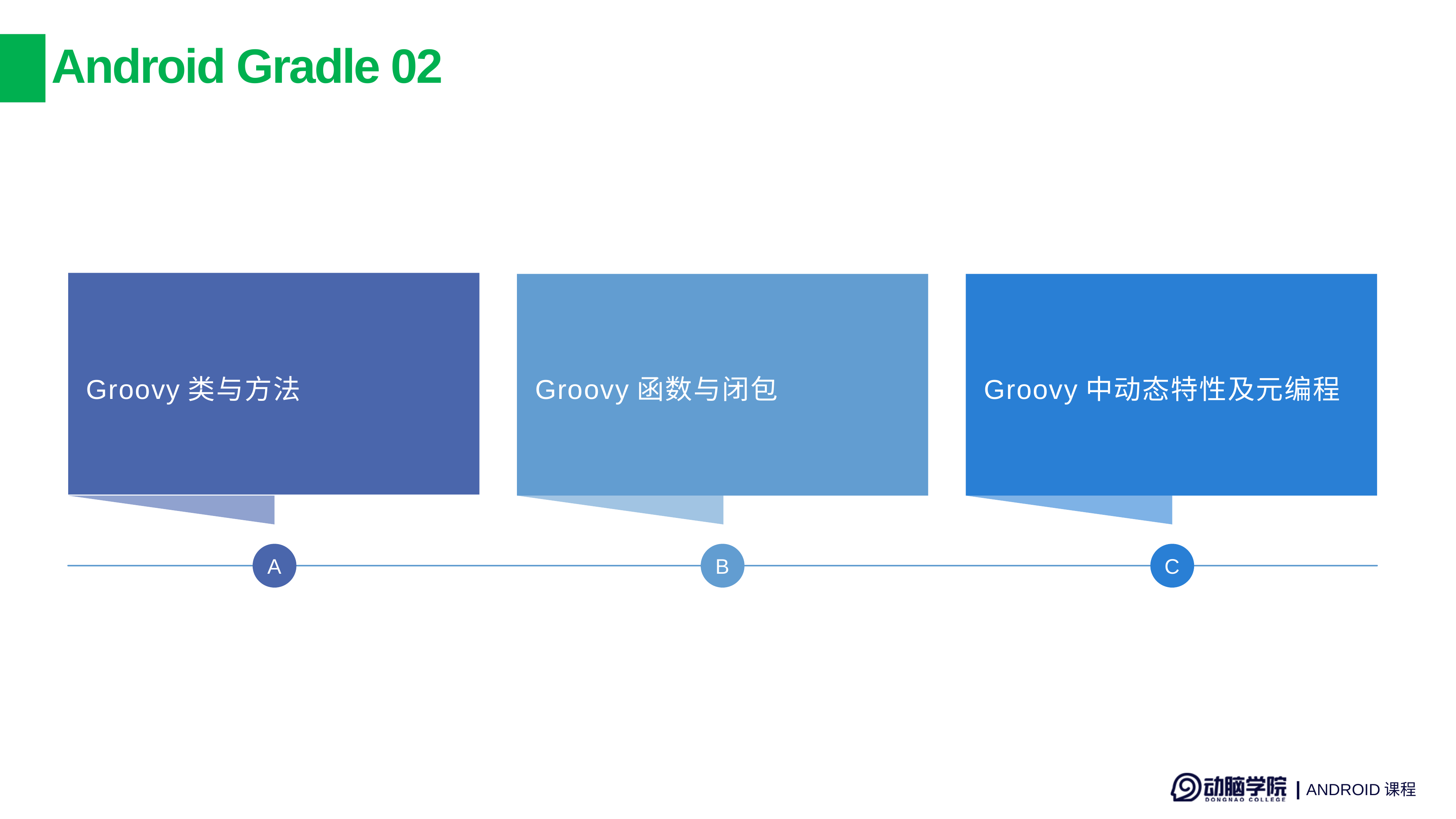

# Android Gradle 02

Groovy类与方法
Groovy函数与闭包
Groovy中动态特性及元编程

A
B
C